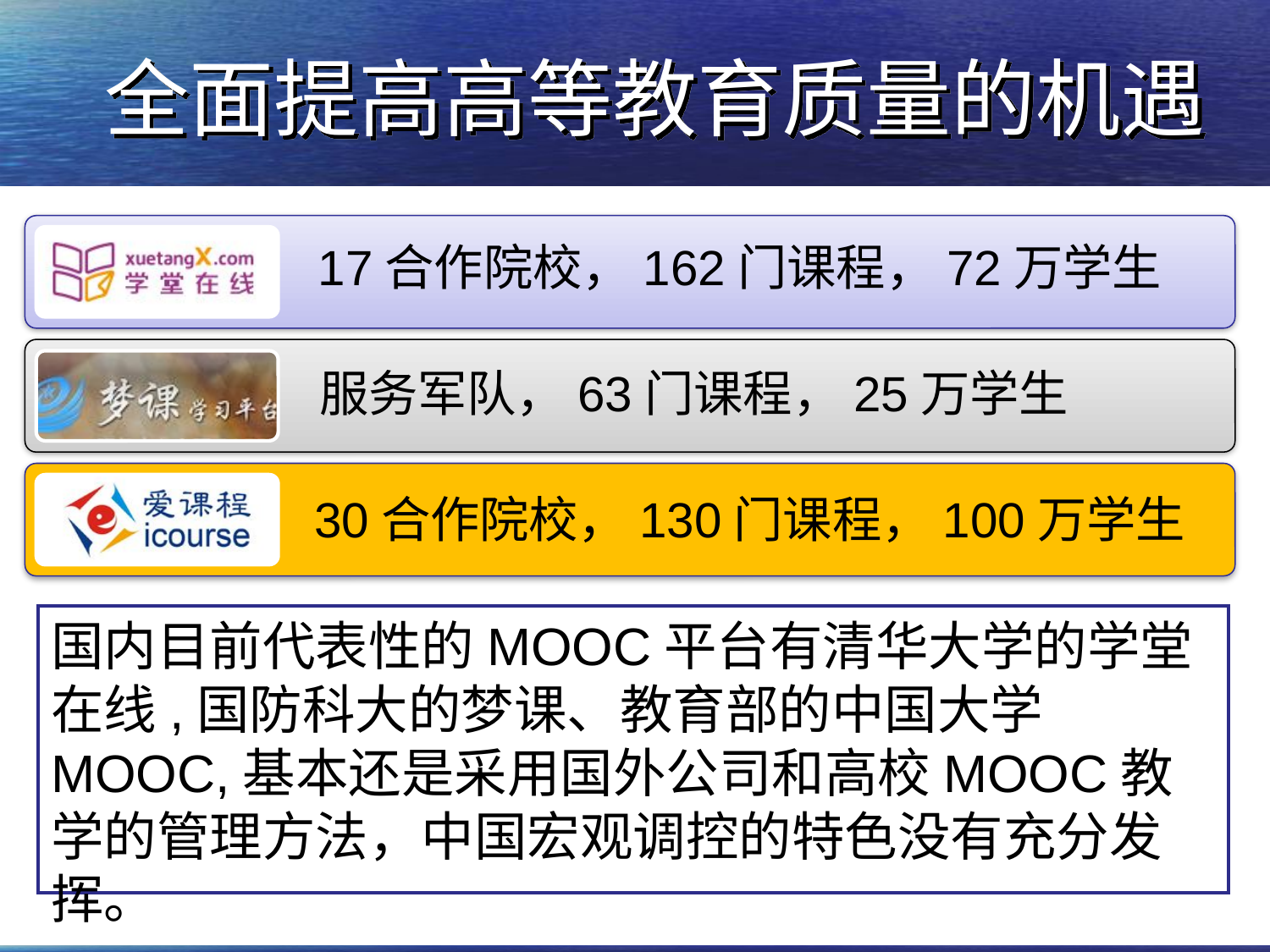

# 全面提高高等教育质量的机遇
 17合作院校，162门课程，72万学生

 服务军队，63门课程，25万学生
 30合作院校，130门课程，100万学生

国内目前代表性的MOOC平台有清华大学的学堂在线,国防科大的梦课、教育部的中国大学MOOC,基本还是采用国外公司和高校MOOC教学的管理方法，中国宏观调控的特色没有充分发挥。